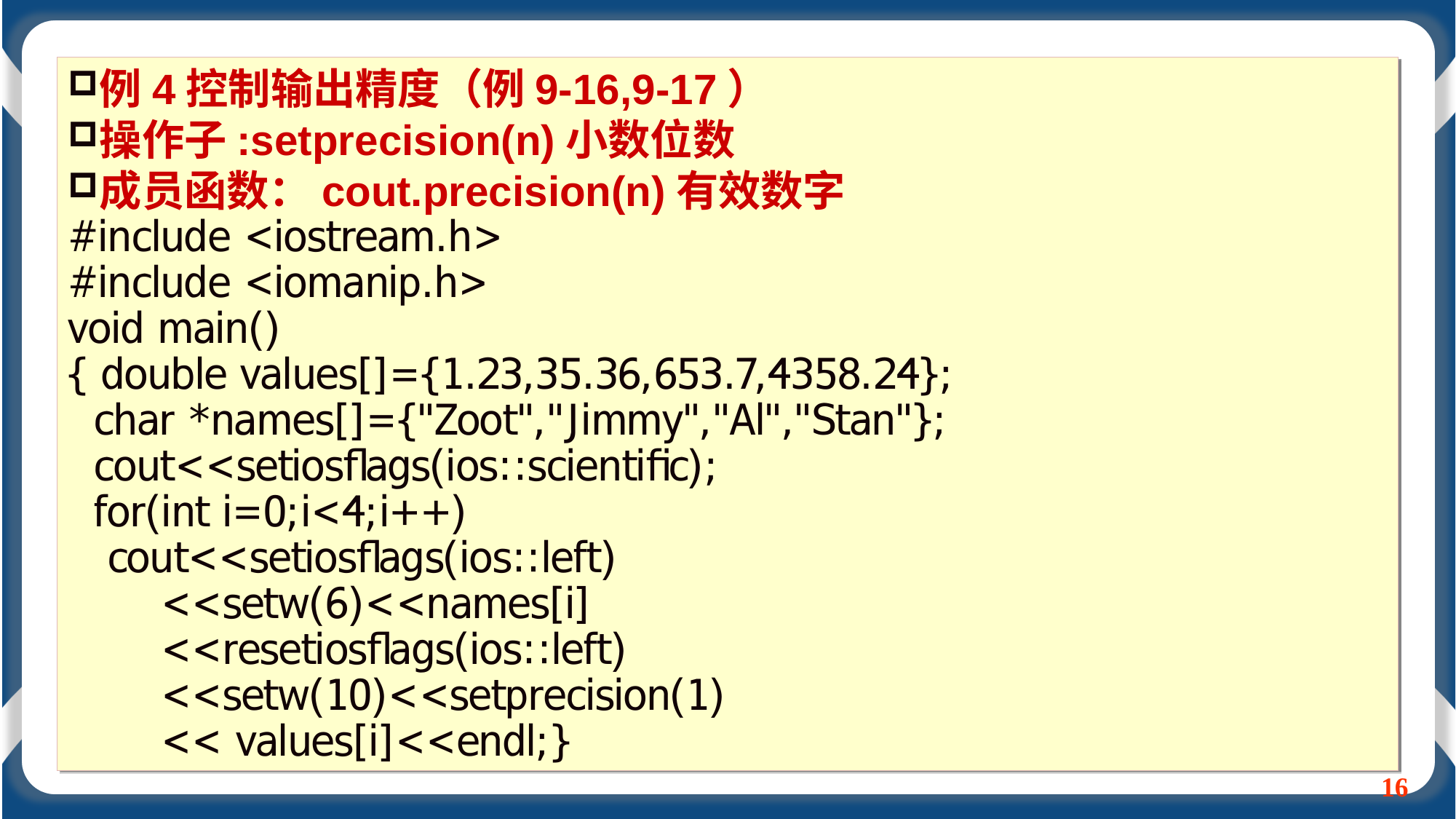

例4控制输出精度（例9-16,9-17）
操作子:setprecision(n)小数位数
成员函数：cout.precision(n)有效数字
#include <iostream.h>
#include <iomanip.h>
void main()
{ double values[]={1.23,35.36,653.7,4358.24};
  char *names[]={"Zoot","Jimmy","Al","Stan"};
  cout<<setiosflags(ios::scientific);
  for(int i=0;i<4;i++)
   cout<<setiosflags(ios::left)
       <<setw(6)<<names[i]
       <<resetiosflags(ios::left)
       <<setw(10)<<setprecision(1)
       << values[i]<<endl;}
16